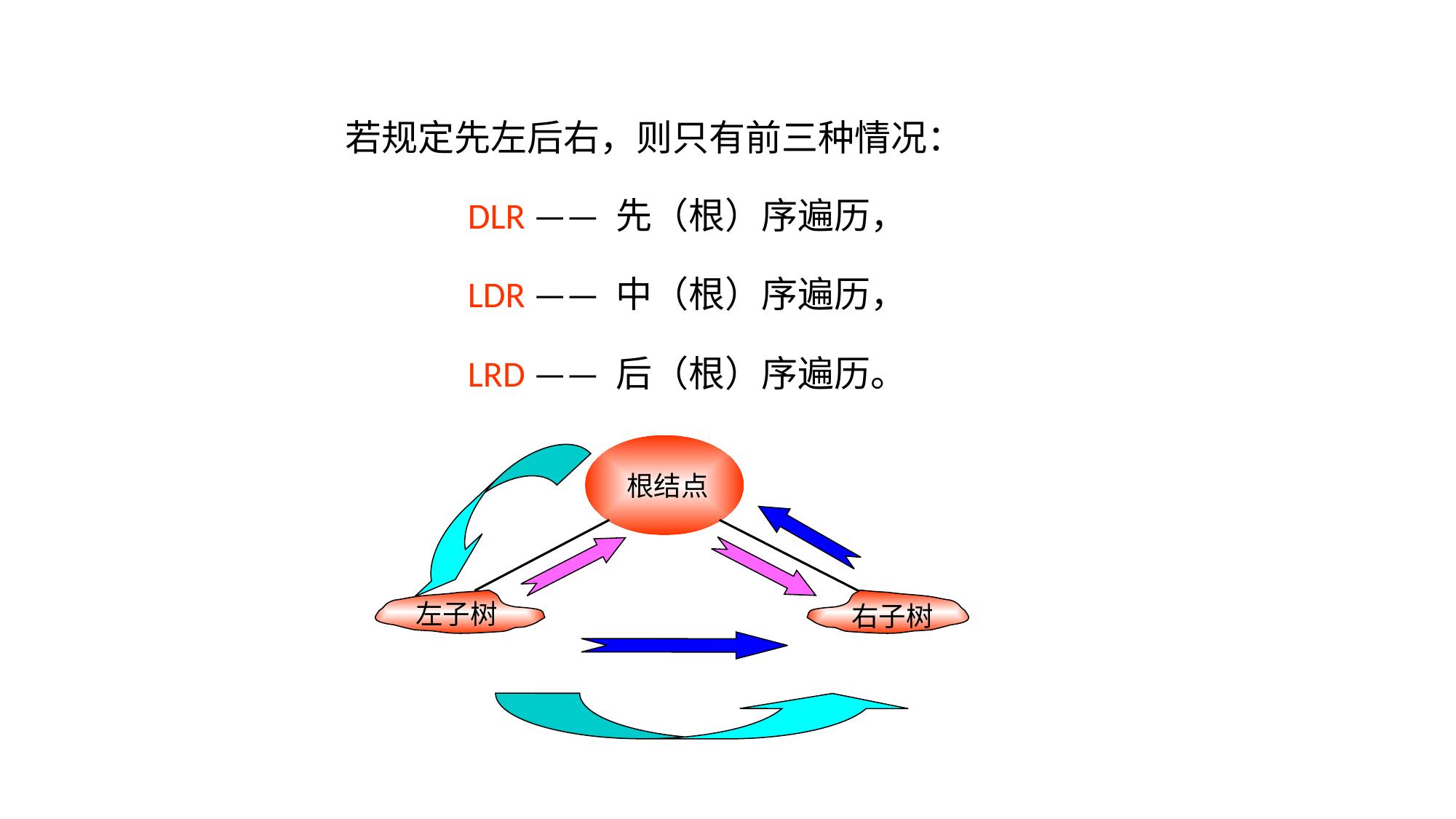

若规定先左后右，则只有前三种情况：
               DLR —— 先（根）序遍历，
               LDR —— 中（根）序遍历，
               LRD —— 后（根）序遍历。

 根结点

左子树
右子树